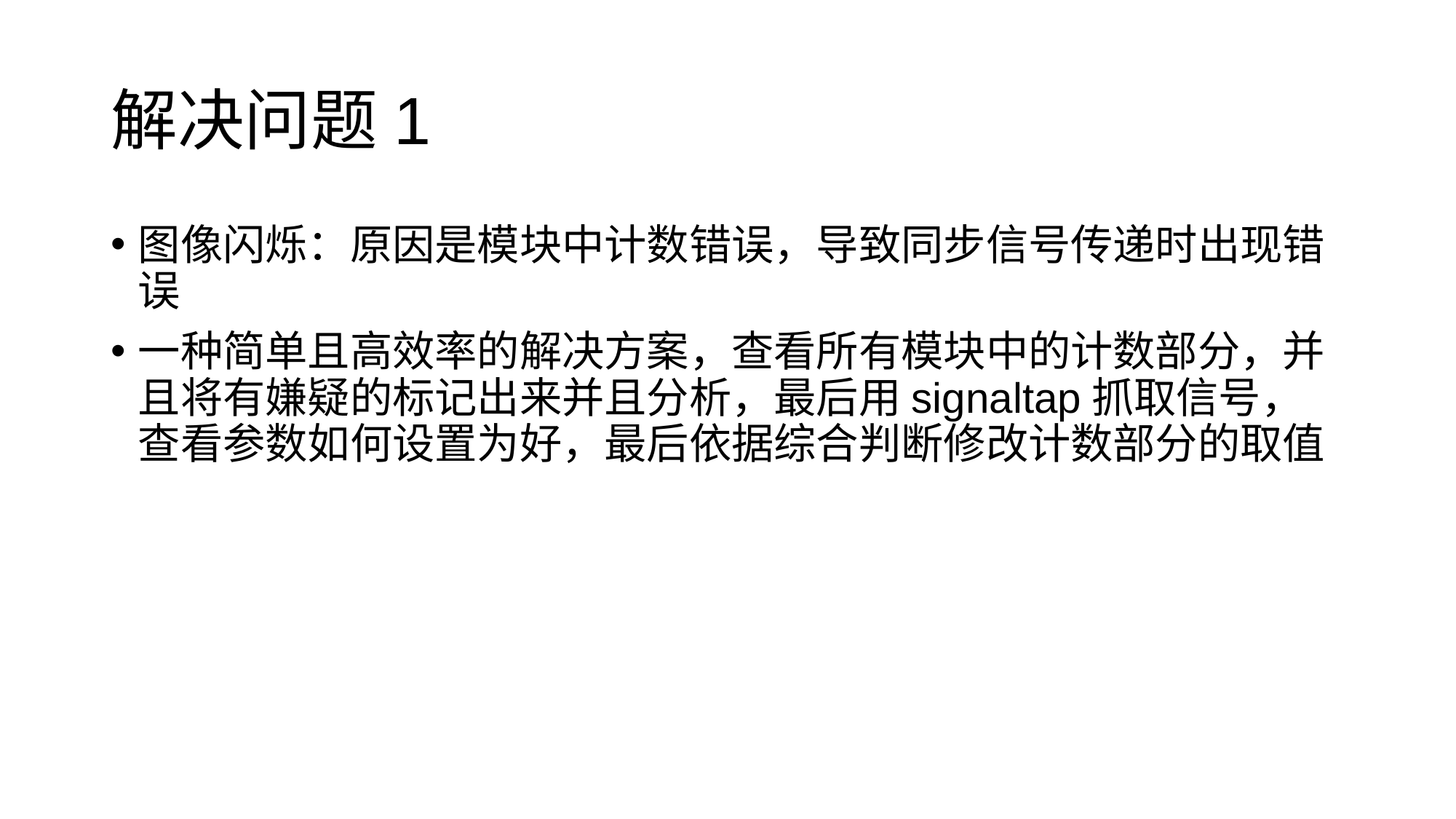

# 解决问题1
图像闪烁：原因是模块中计数错误，导致同步信号传递时出现错误
一种简单且高效率的解决方案，查看所有模块中的计数部分，并且将有嫌疑的标记出来并且分析，最后用signaltap抓取信号，查看参数如何设置为好，最后依据综合判断修改计数部分的取值